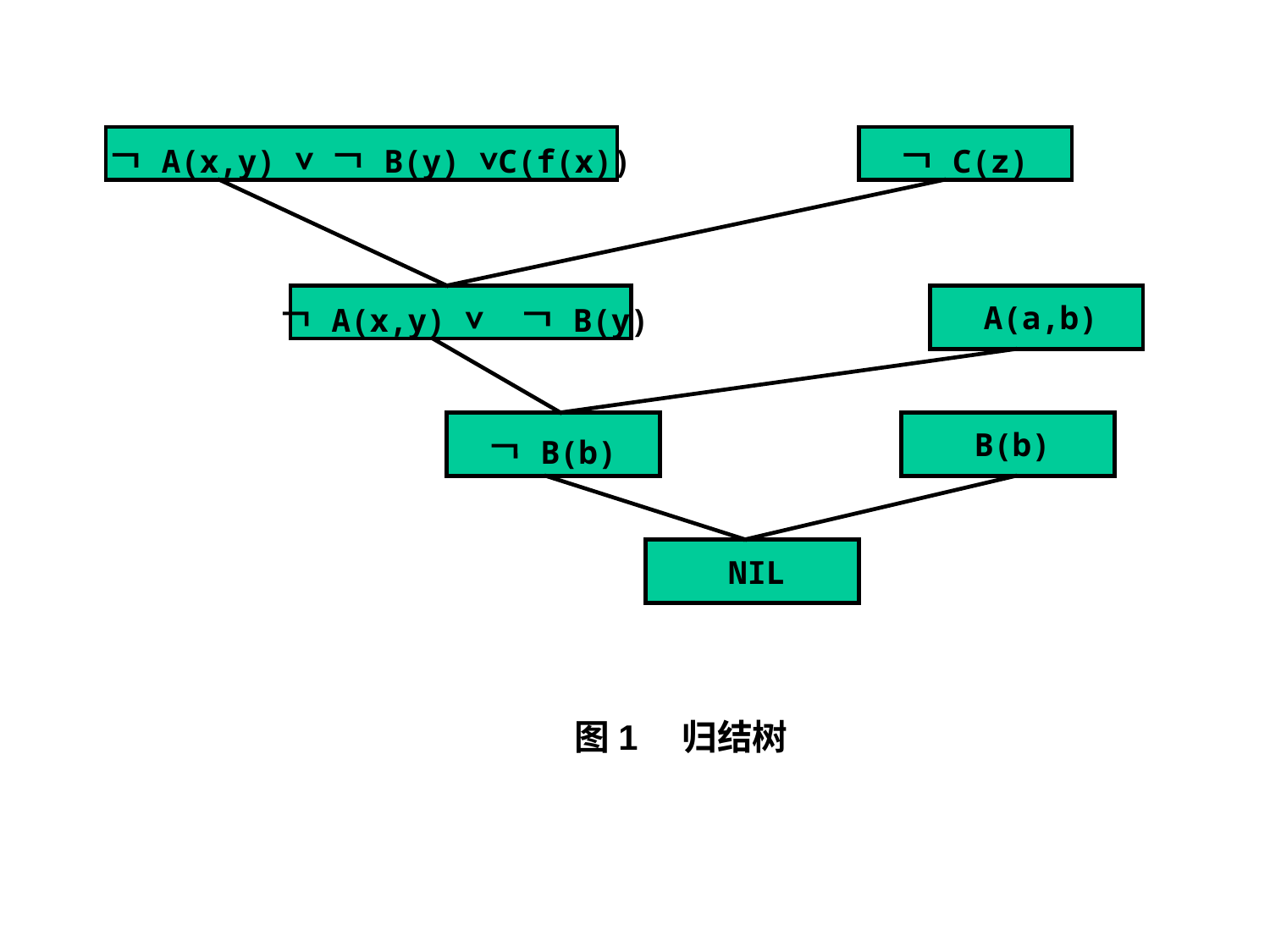

¬ A(x,y) ∨ ¬ B(y) ∨C(f(x))
¬ C(z)

 ¬ A(x,y) ∨  ¬ B(y)
 A(a,b)

¬ B(b)
 B(b)

 NIL
图1　归结树